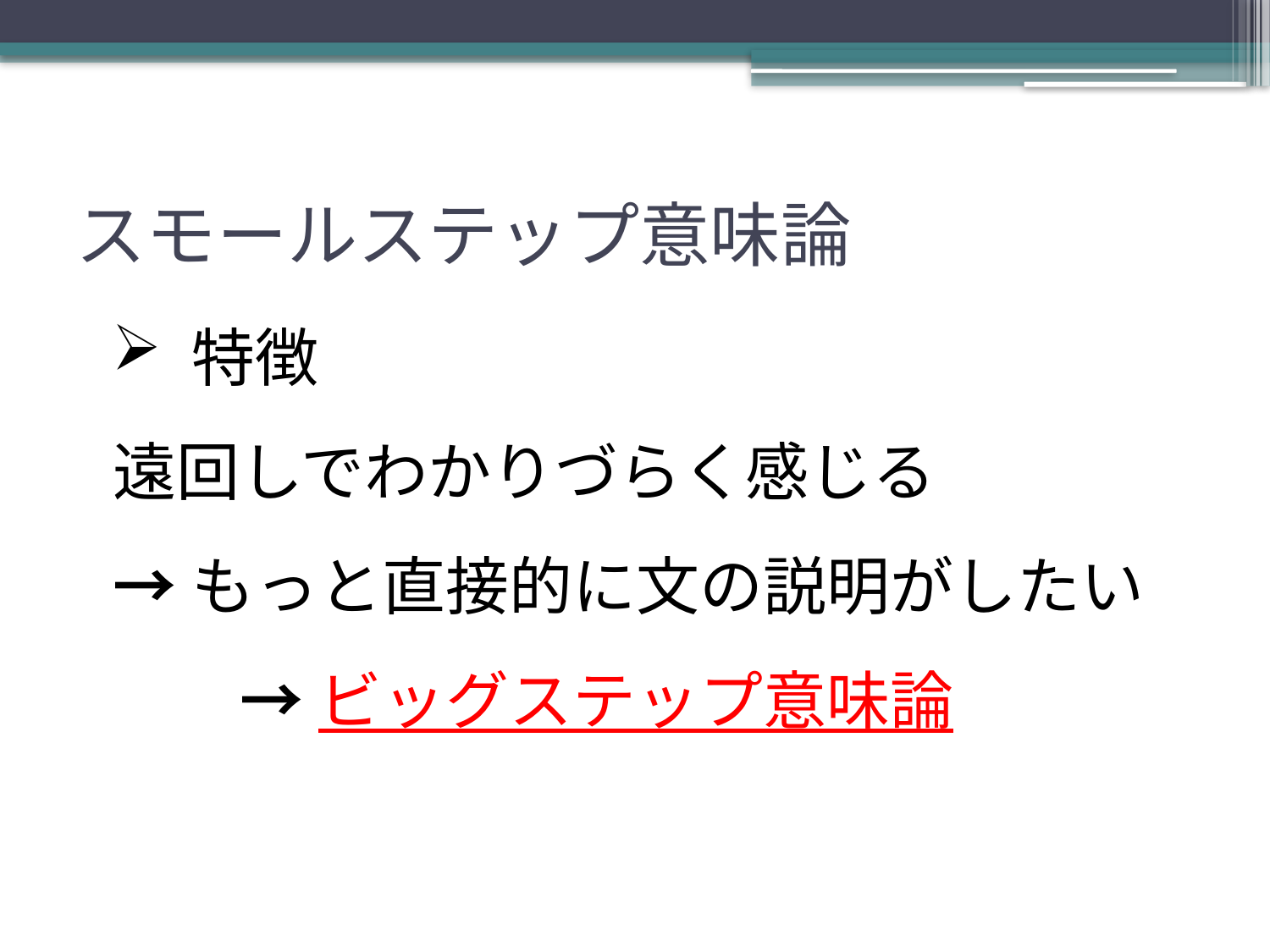

# スモールステップ意味論
特徴
遠回しでわかりづらく感じる
→もっと直接的に文の説明がしたい
	→ビッグステップ意味論